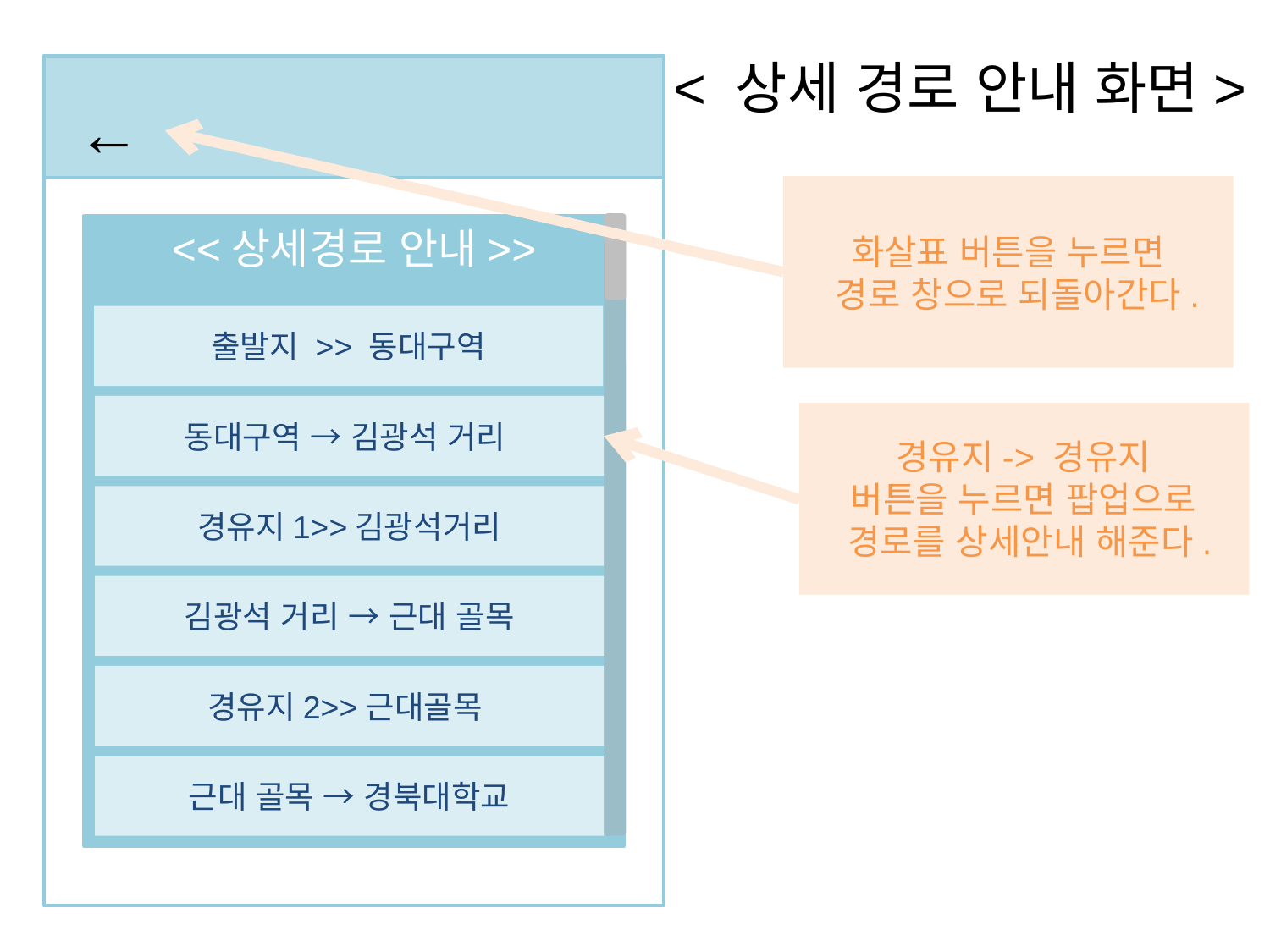

< 상세 경로 안내 화면>

<<상세경로 안내>>

←

화살표 버튼을 누르면
 경로 창으로 되돌아간다.

출발지 >> 동대구역
동대구역 → 김광석 거리

경유지-> 경유지 버튼을 누르면 팝업으로 경로를 상세안내 해준다.
경유지1>>김광석거리
김광석 거리 → 근대 골목
경유지2>>근대골목
근대 골목 → 경북대학교